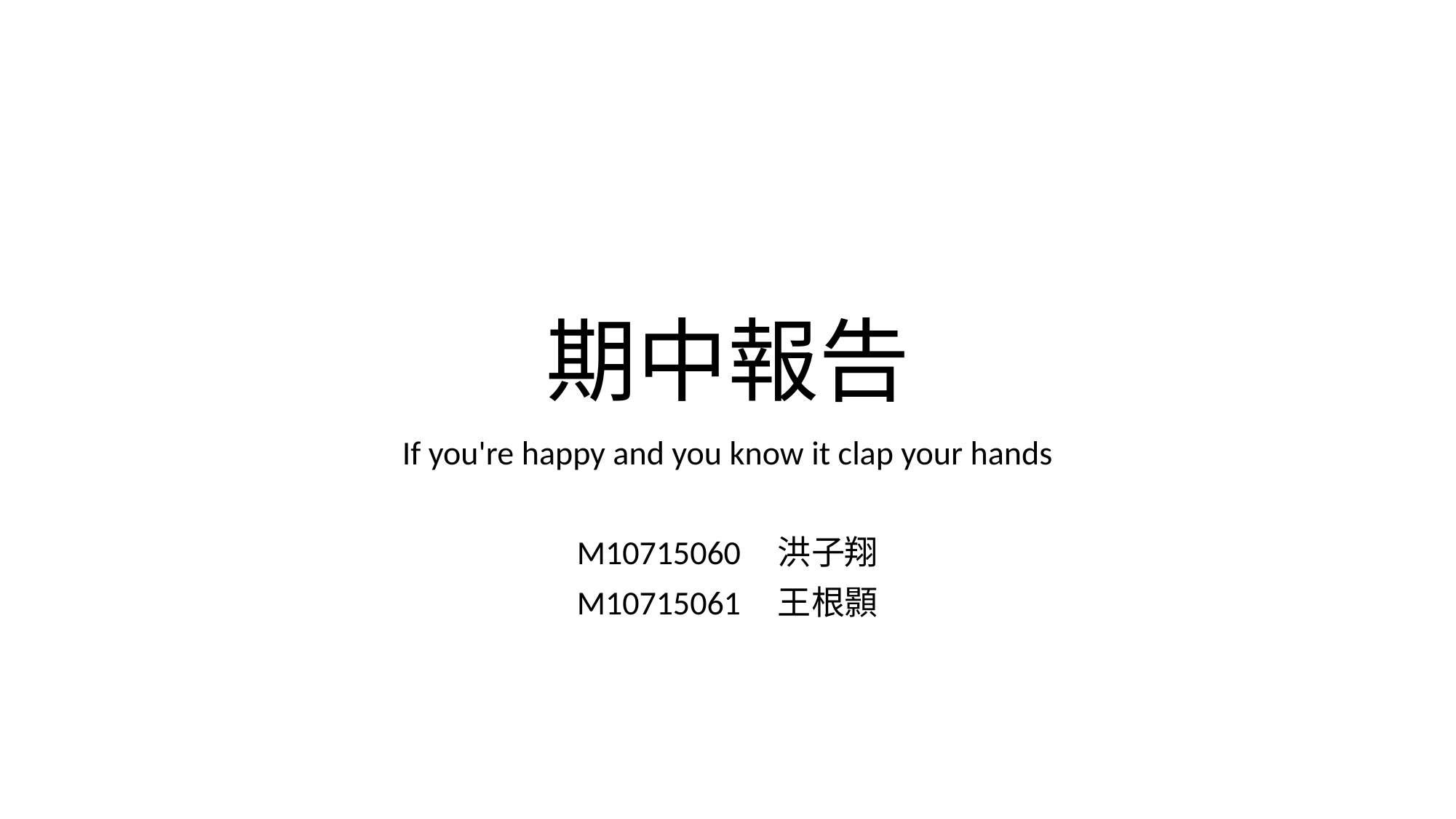

# 期中報告
If you're happy and you know it clap your hands

M10715060 	洪子翔
M10715061	王根顥